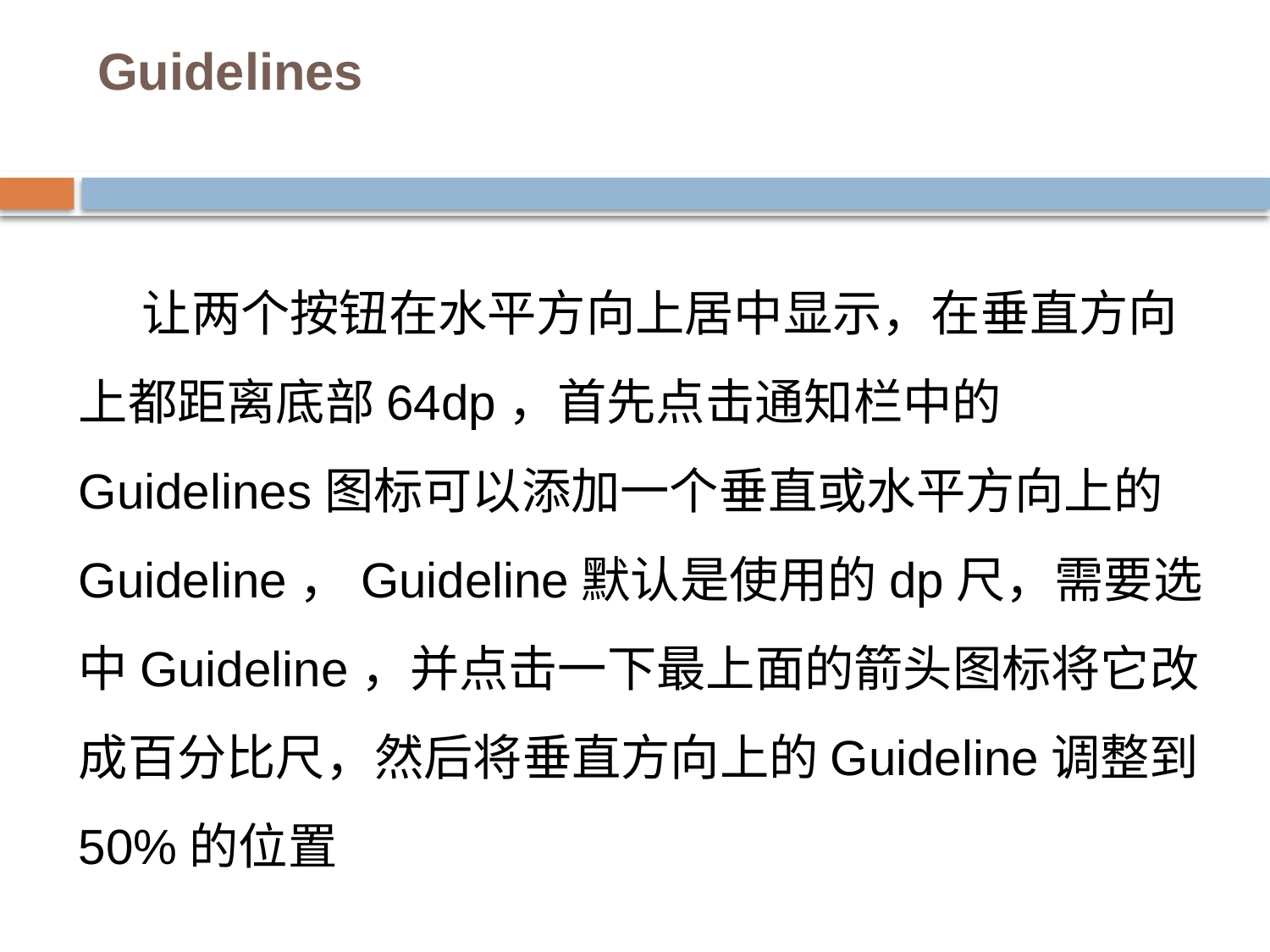

# Guidelines
让两个按钮在水平方向上居中显示，在垂直方向上都距离底部64dp，首先点击通知栏中的Guidelines图标可以添加一个垂直或水平方向上的Guideline，Guideline默认是使用的dp尺，需要选中Guideline，并点击一下最上面的箭头图标将它改成百分比尺，然后将垂直方向上的Guideline调整到50%的位置